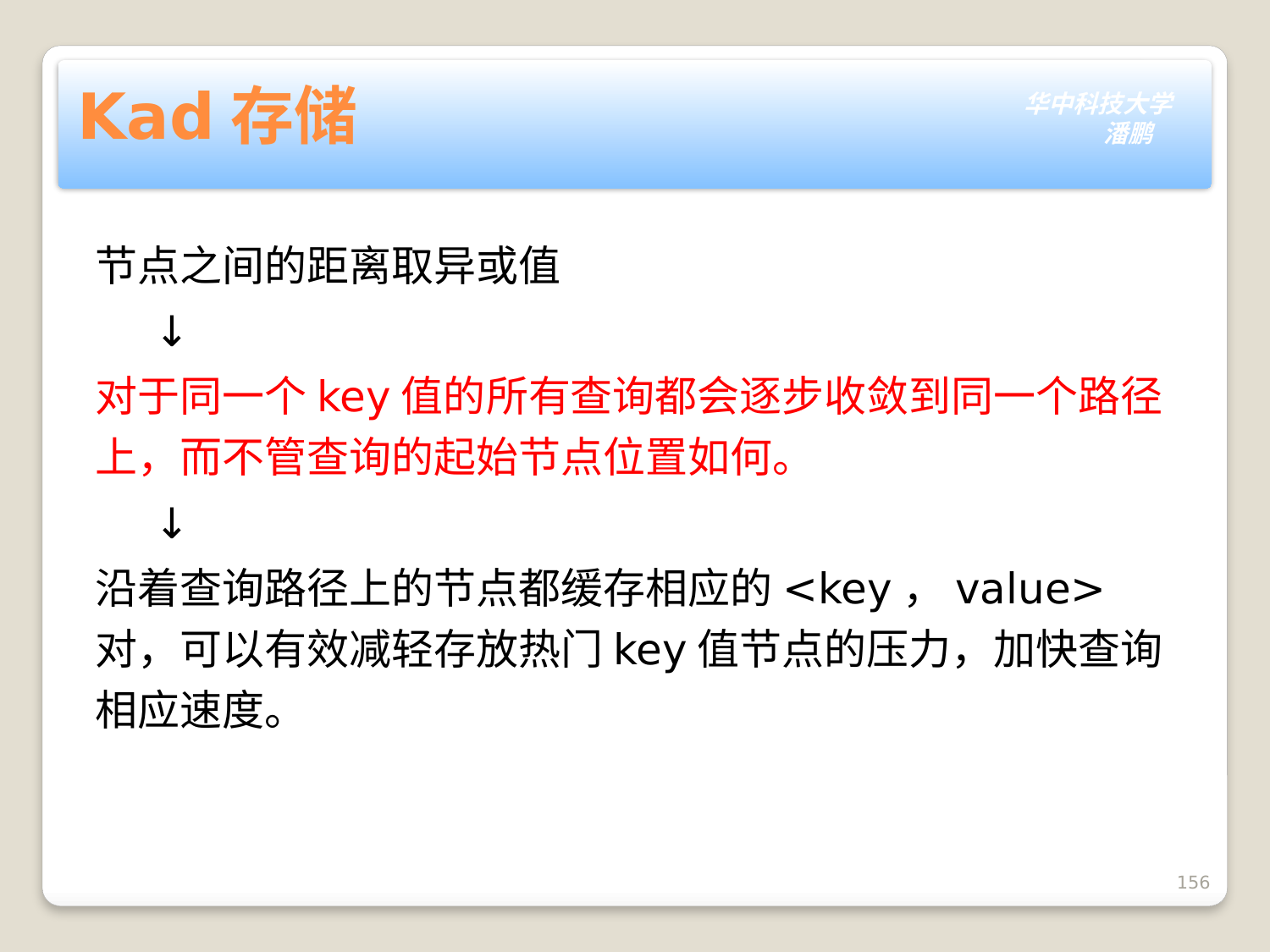

# Kad存储
节点之间的距离取异或值
     ↓
对于同一个key值的所有查询都会逐步收敛到同一个路径上，而不管查询的起始节点位置如何。
     ↓
沿着查询路径上的节点都缓存相应的<key，value>对，可以有效减轻存放热门key值节点的压力，加快查询相应速度。
156